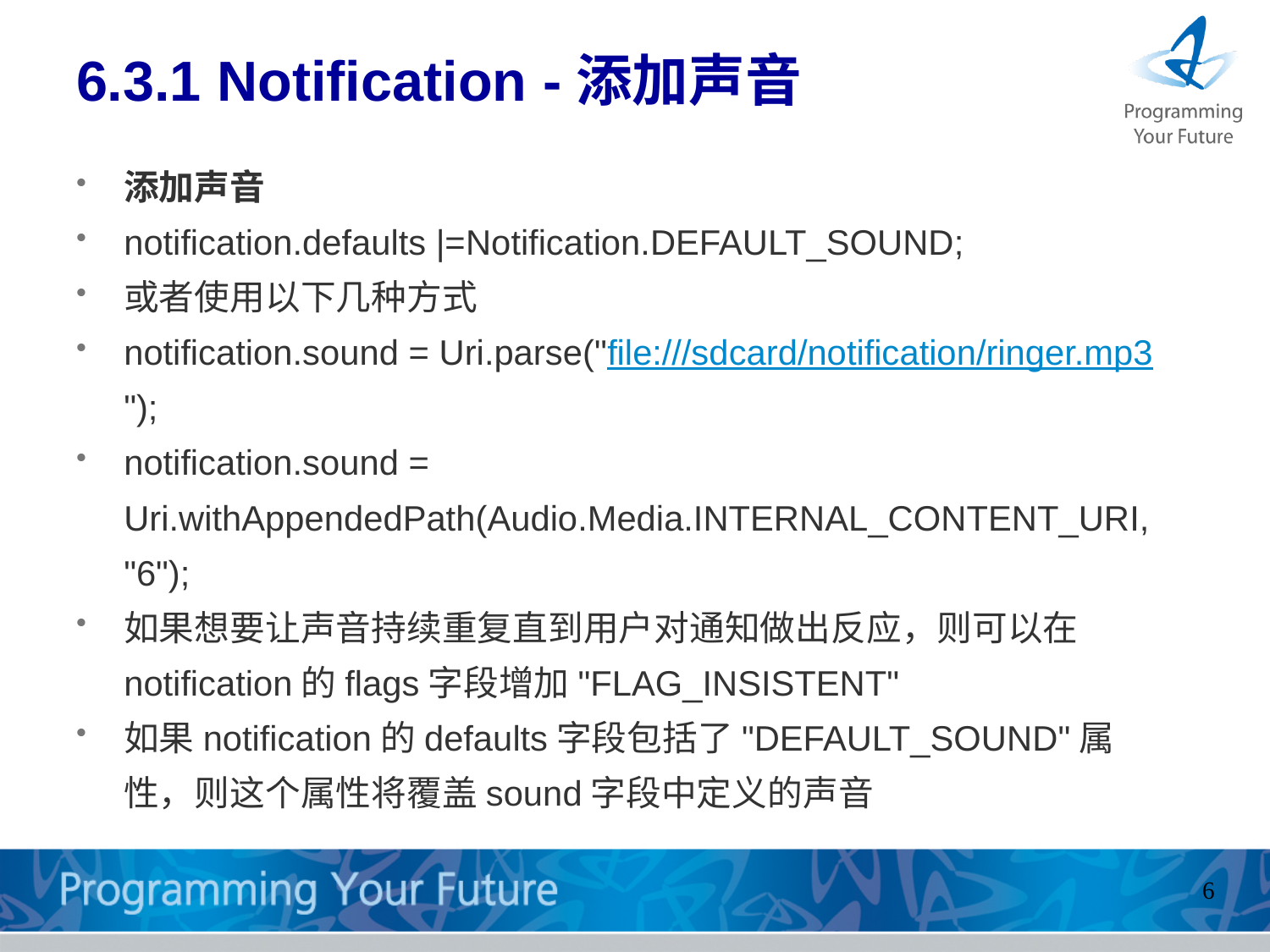

# 6.3.1 Notification -添加声音
添加声音
notification.defaults |=Notification.DEFAULT_SOUND;
或者使用以下几种方式
notification.sound = Uri.parse("file:///sdcard/notification/ringer.mp3");
notification.sound = Uri.withAppendedPath(Audio.Media.INTERNAL_CONTENT_URI, "6");
如果想要让声音持续重复直到用户对通知做出反应，则可以在notification的flags字段增加"FLAG_INSISTENT"
如果notification的defaults字段包括了"DEFAULT_SOUND"属性，则这个属性将覆盖sound字段中定义的声音